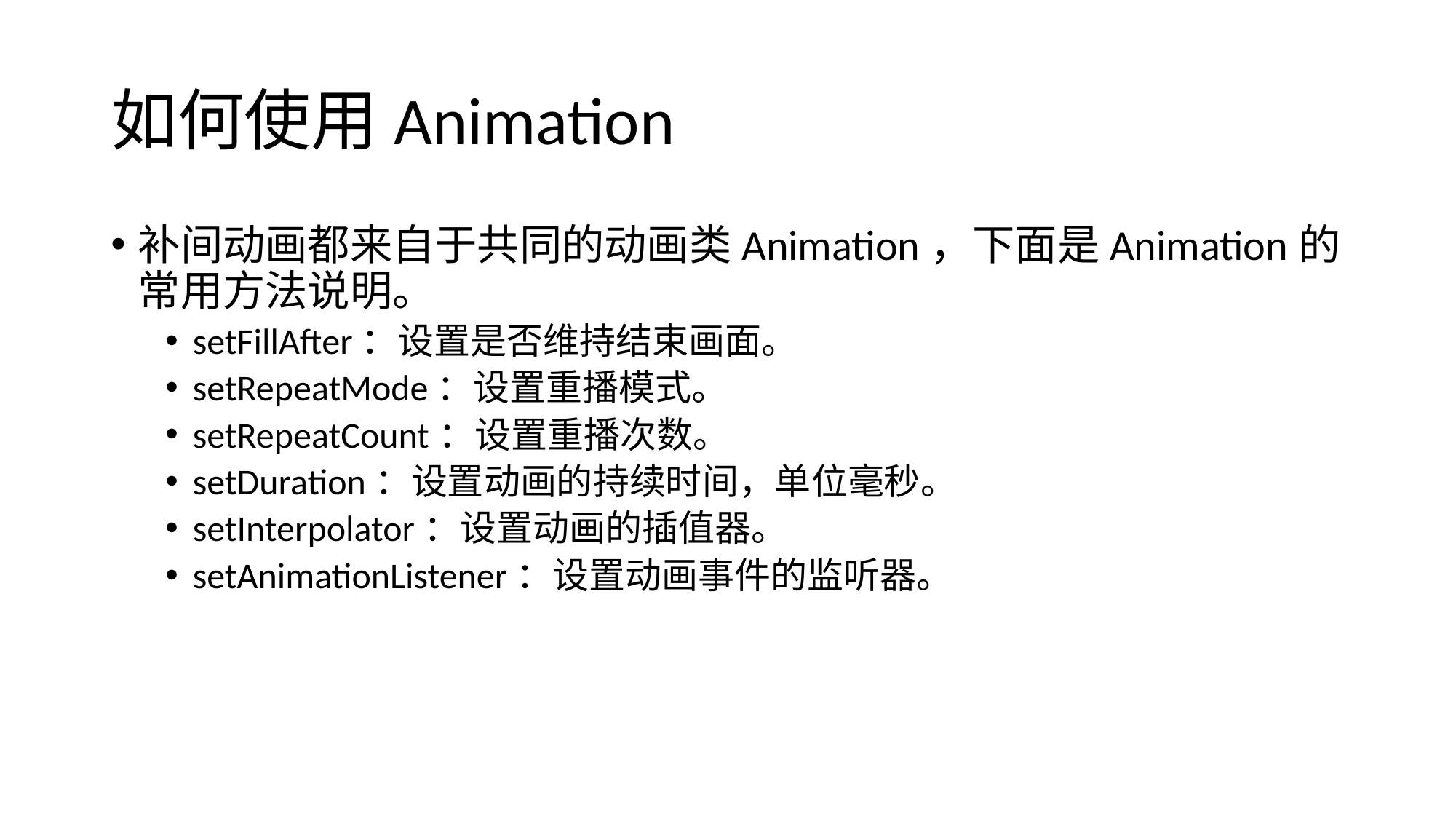

# 如何使用Animation
补间动画都来自于共同的动画类Animation，下面是Animation的常用方法说明。
setFillAfter：设置是否维持结束画面。
setRepeatMode：设置重播模式。
setRepeatCount：设置重播次数。
setDuration：设置动画的持续时间，单位毫秒。
setInterpolator：设置动画的插值器。
setAnimationListener：设置动画事件的监听器。